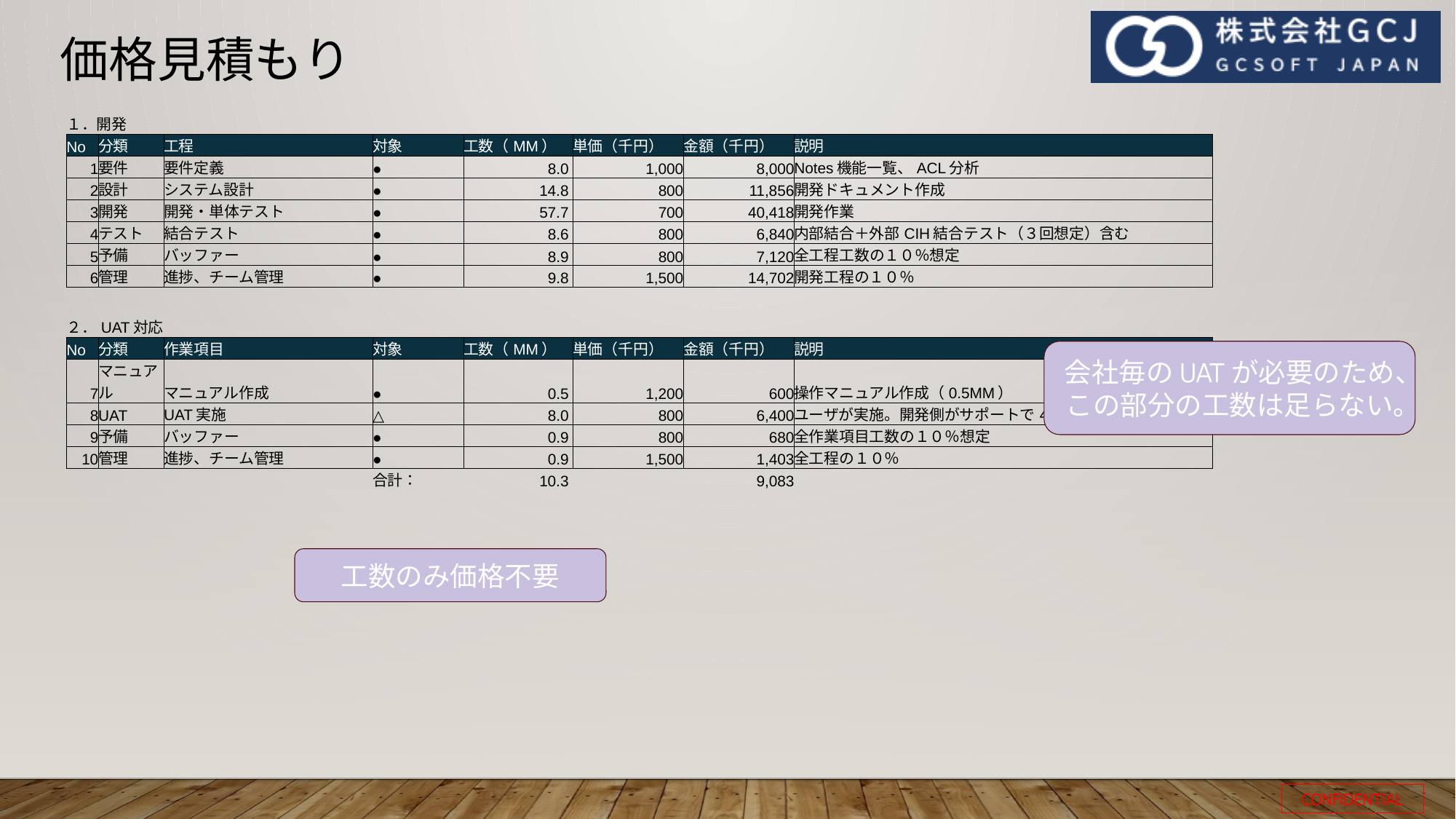

# 価格見積もり
| １．開発 |  |  |  |  |  |  |  |
| --- | --- | --- | --- | --- | --- | --- | --- |
| No | 分類 | 工程 | 対象 | 工数（MM） | 単価（千円） | 金額（千円） | 説明 |
| 1 | 要件 | 要件定義 | ● | 8.0 | 1,000 | 8,000 | Notes機能一覧、ACL分析 |
| 2 | 設計 | システム設計 | ● | 14.8 | 800 | 11,856 | 開発ドキュメント作成 |
| 3 | 開発 | 開発・単体テスト | ● | 57.7 | 700 | 40,418 | 開発作業 |
| 4 | テスト | 結合テスト | ● | 8.6 | 800 | 6,840 | 内部結合＋外部CIH結合テスト（３回想定）含む |
| 5 | 予備 | バッファー | ● | 8.9 | 800 | 7,120 | 全工程工数の１０％想定 |
| 6 | 管理 | 進捗、チーム管理 | ● | 9.8 | 1,500 | 14,702 | 開発工程の１０％ |
| ２．UAT対応 |  |  |  |  |  |  |  |
| --- | --- | --- | --- | --- | --- | --- | --- |
| No | 分類 | 作業項目 | 対象 | 工数（MM） | 単価（千円） | 金額（千円） | 説明 |
| 7 | マニュアル | マニュアル作成 | ● | 0.5 | 1,200 | 600 | 操作マニュアル作成（0.5MM） |
| 8 | UAT | UAT実施 | △ | 8.0 | 800 | 6,400 | ユーザが実施。開発側がサポートで4.0MMの2か月間 |
| 9 | 予備 | バッファー | ● | 0.9 | 800 | 680 | 全作業項目工数の１０％想定 |
| 10 | 管理 | 進捗、チーム管理 | ● | 0.9 | 1,500 | 1,403 | 全工程の１０％ |
|  |  |  | 合計： | 10.3 |  | 9,083 |  |
会社毎のUATが必要のため、この部分の工数は足らない。
工数のみ価格不要